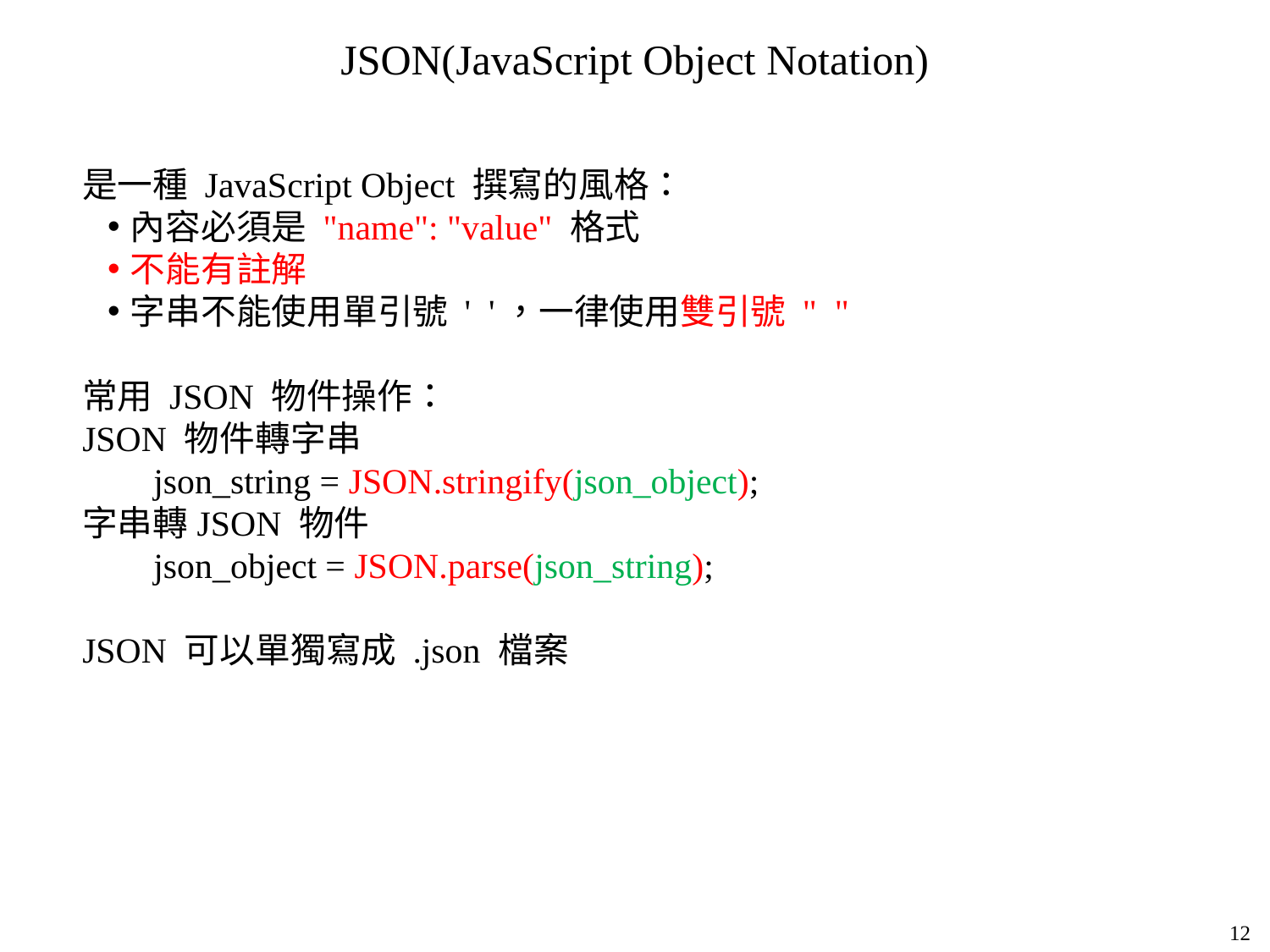

JSON(JavaScript Object Notation)
是一種 JavaScript Object 撰寫的風格：
內容必須是 "name": "value" 格式
不能有註解
字串不能使用單引號 '  '，一律使用雙引號 "  "

常用 JSON 物件操作：
JSON 物件轉字串
        json_string = JSON.stringify(json_object);
字串轉JSON 物件
        json_object = JSON.parse(json_string);

JSON 可以單獨寫成 .json 檔案

12